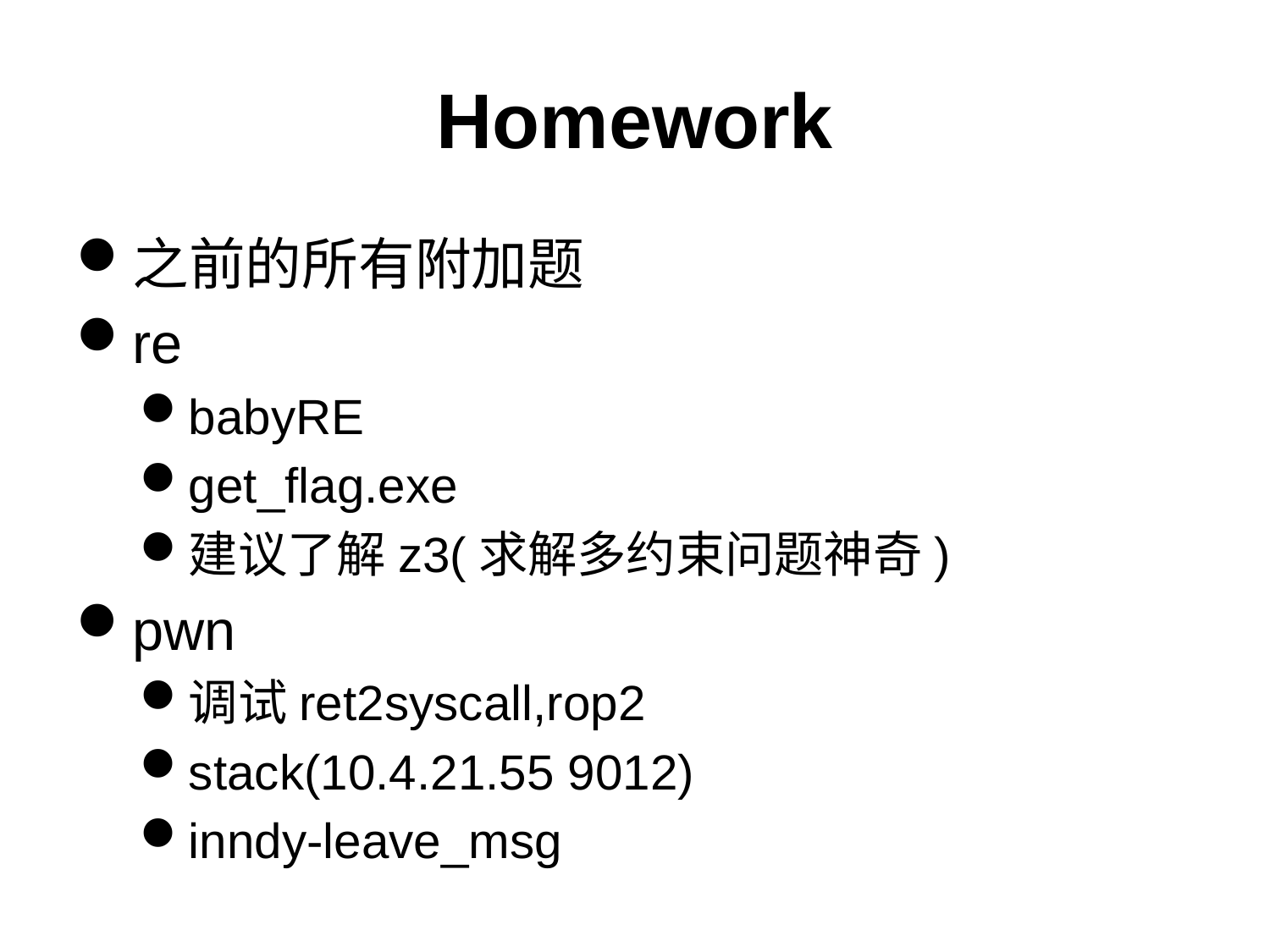

# Homework
之前的所有附加题
re
babyRE
get_flag.exe
建议了解z3(求解多约束问题神奇)
pwn
调试ret2syscall,rop2
stack(10.4.21.55 9012)
inndy-leave_msg